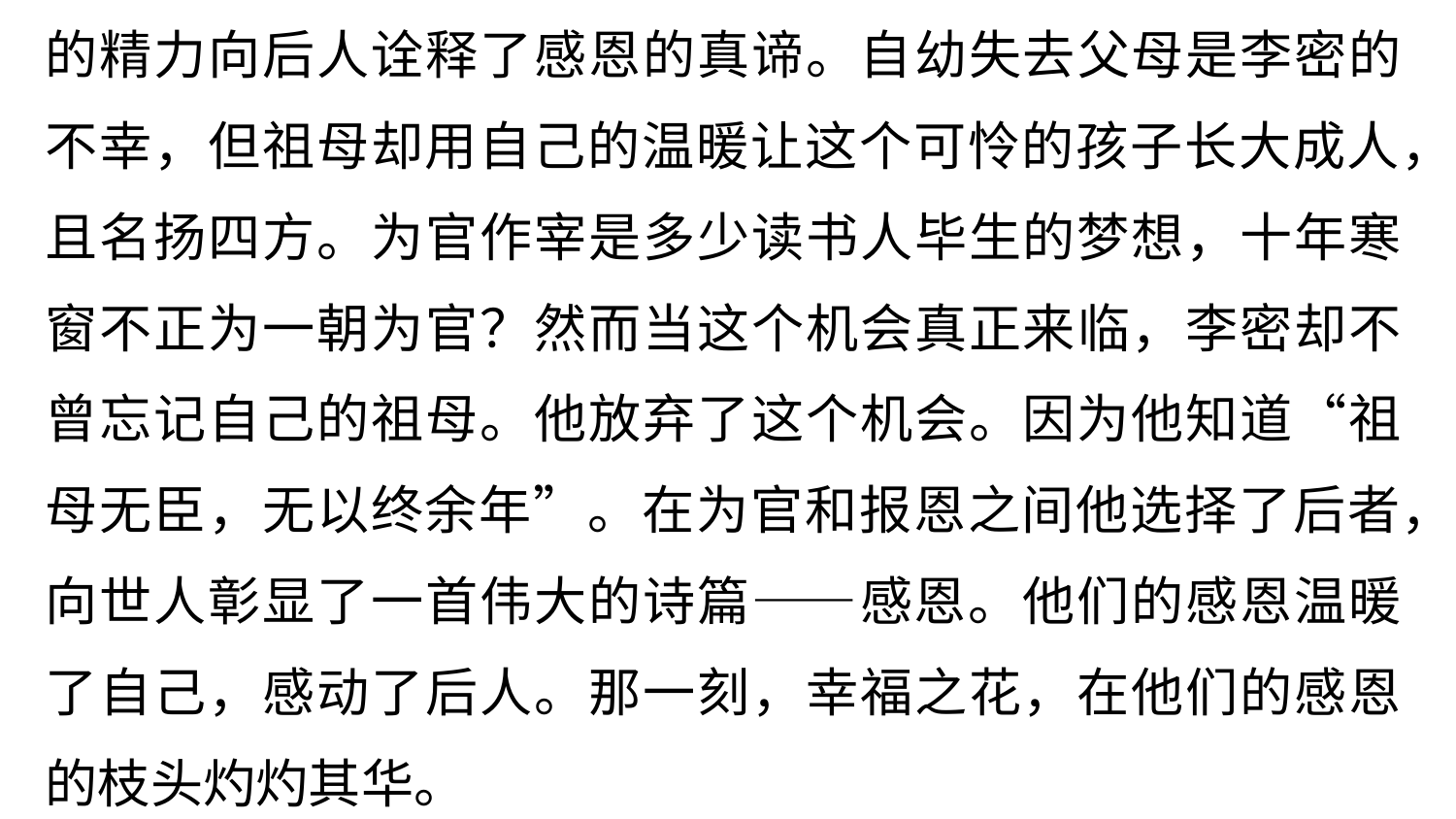

的精力向后人诠释了感恩的真谛。自幼失去父母是李密的不幸，但祖母却用自己的温暖让这个可怜的孩子长大成人，且名扬四方。为官作宰是多少读书人毕生的梦想，十年寒窗不正为一朝为官？然而当这个机会真正来临，李密却不曾忘记自己的祖母。他放弃了这个机会。因为他知道“祖母无臣，无以终余年”。在为官和报恩之间他选择了后者，向世人彰显了一首伟大的诗篇——感恩。他们的感恩温暖了自己，感动了后人。那一刻，幸福之花，在他们的感恩的枝头灼灼其华。